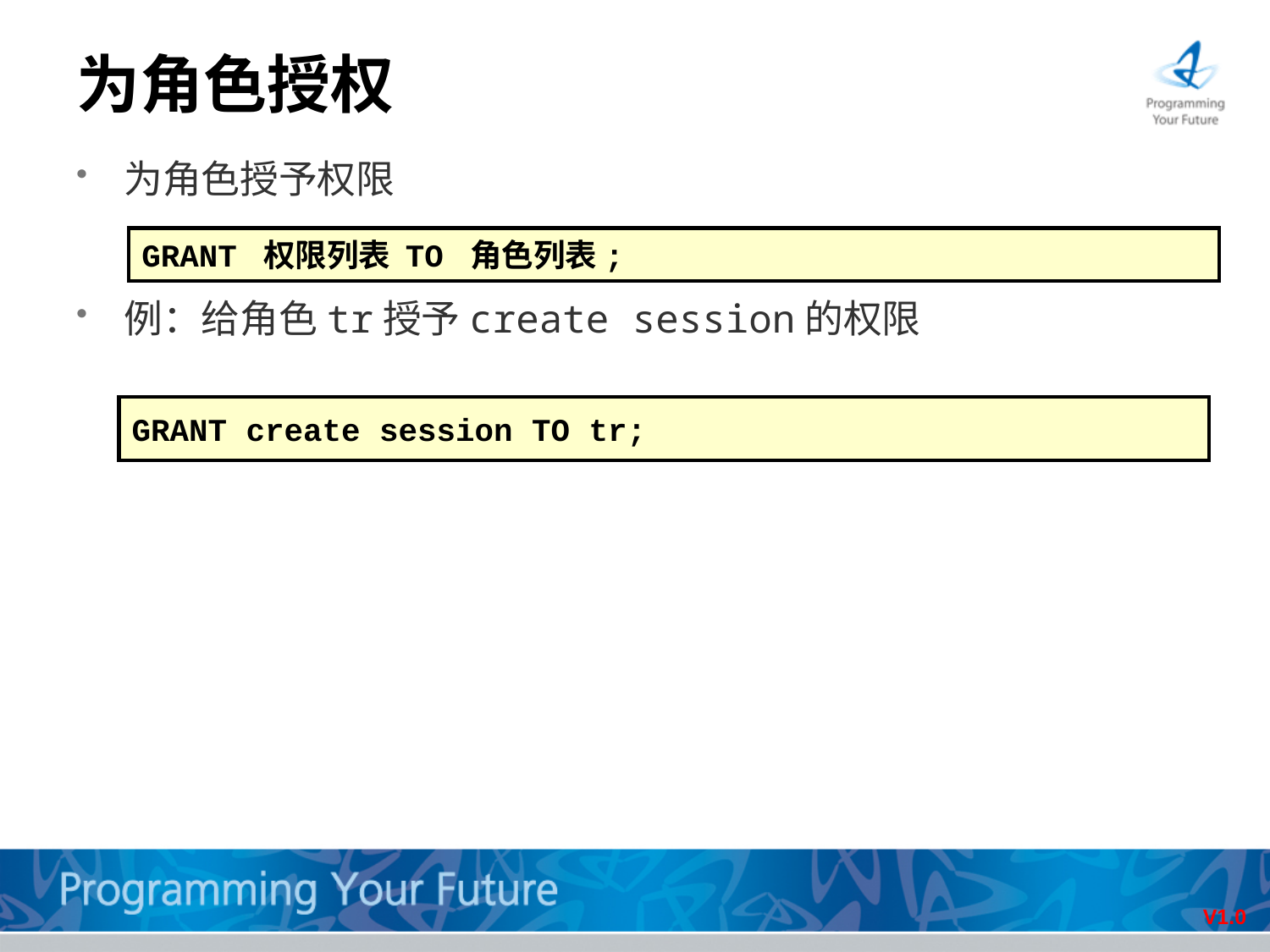

# 为角色授权
为角色授予权限

例：给角色tr授予create session的权限

GRANT 权限列表 TO 角色列表;
GRANT create session TO tr;